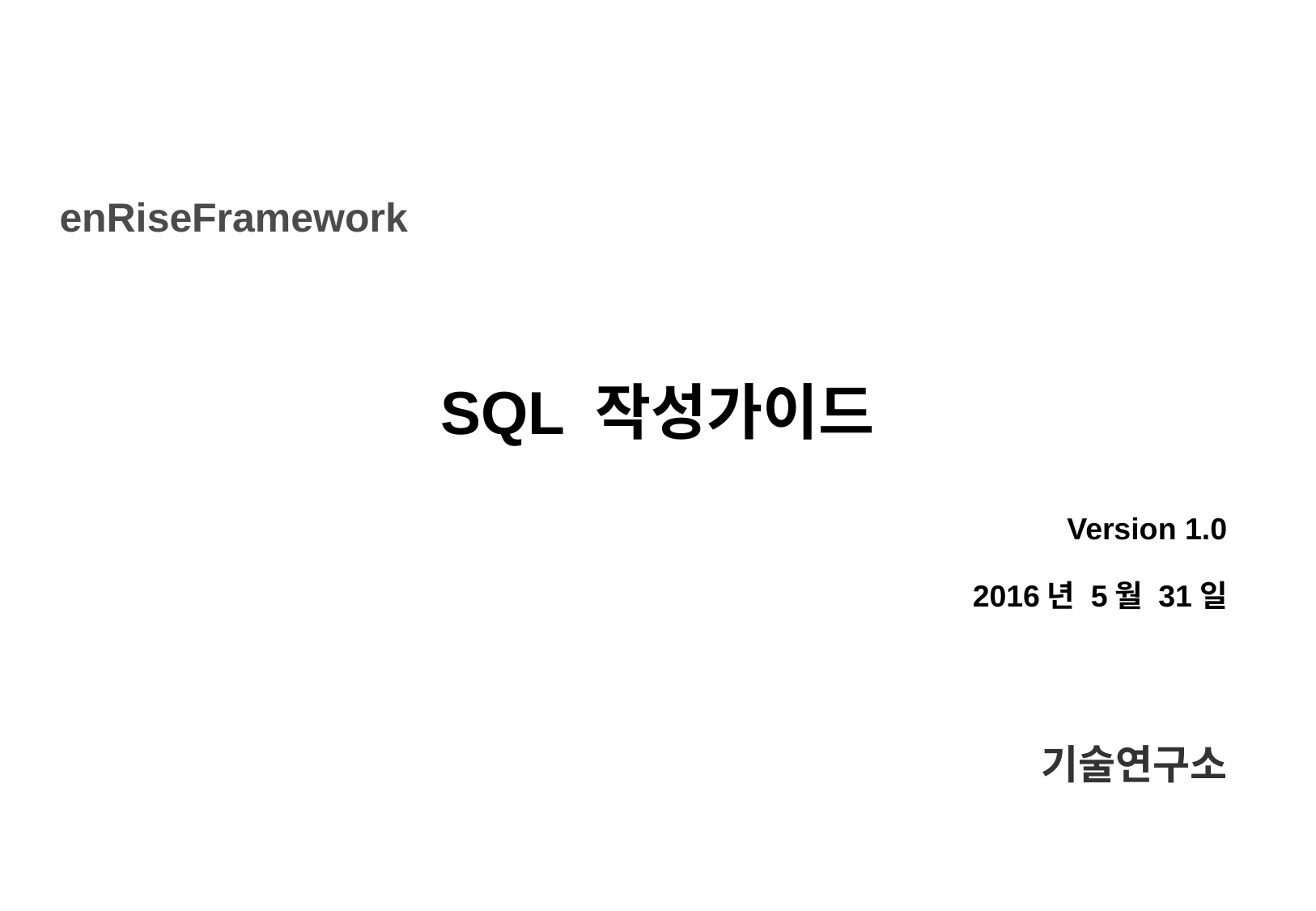

SQL 작성가이드
Version 1.0
2016년 5월 31일
기술연구소